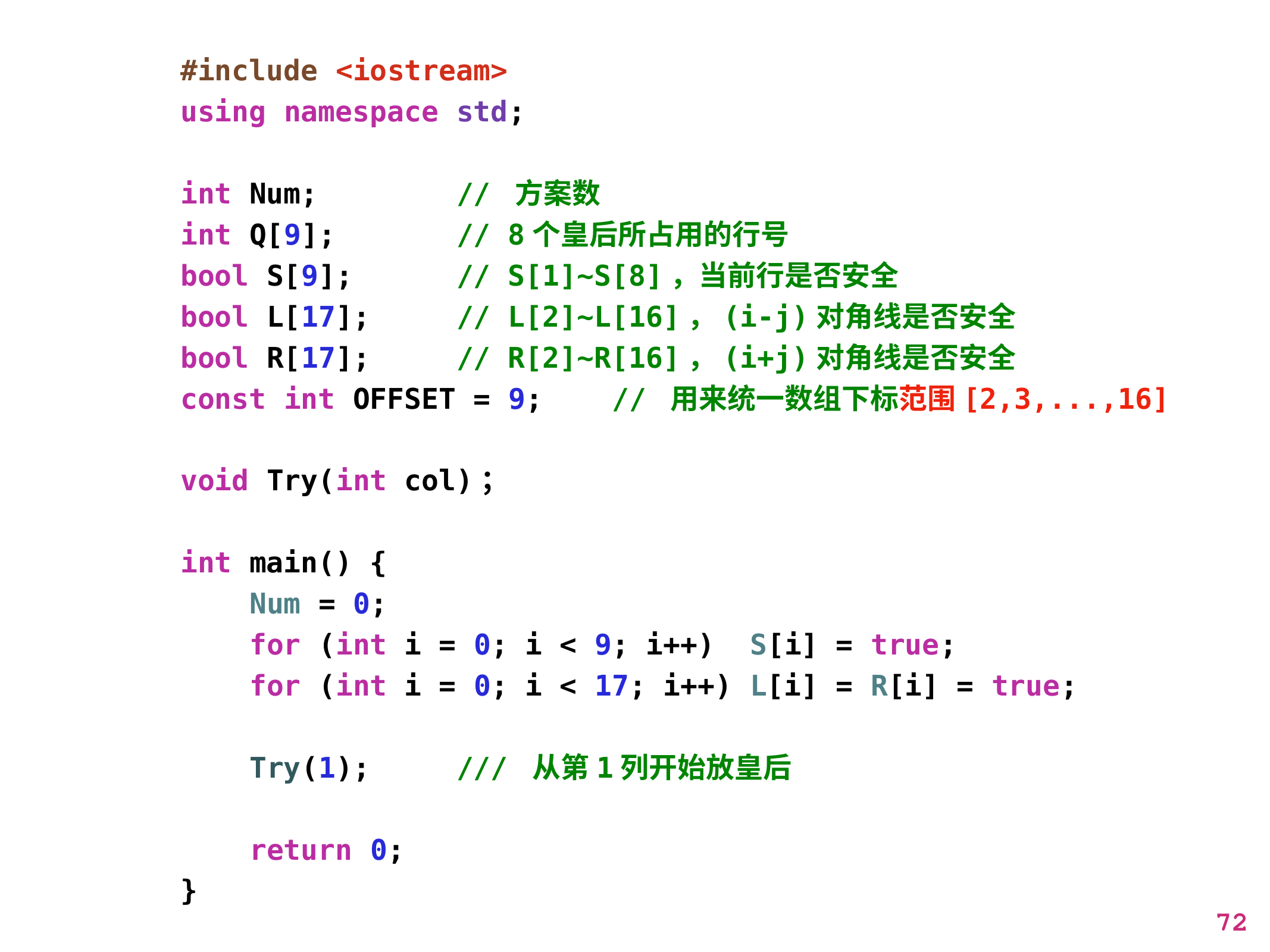

#include <iostream>
using namespace std;

int Num;        // 方案数
int Q[9];       // 8个皇后所占用的行号
bool S[9];      // S[1]~S[8]，当前行是否安全
bool L[17];     // L[2]~L[16]，(i-j)对角线是否安全
bool R[17];     // R[2]~R[16]，(i+j)对角线是否安全
const int OFFSET = 9;    // 用来统一数组下标范围[2,3,...,16]

void Try(int col)；

int main() {
    Num = 0;
    for (int i = 0; i < 9; i++)  S[i] = true;
    for (int i = 0; i < 17; i++) L[i] = R[i] = true;

    Try(1);     /// 从第1列开始放皇后

    return 0;
}
72